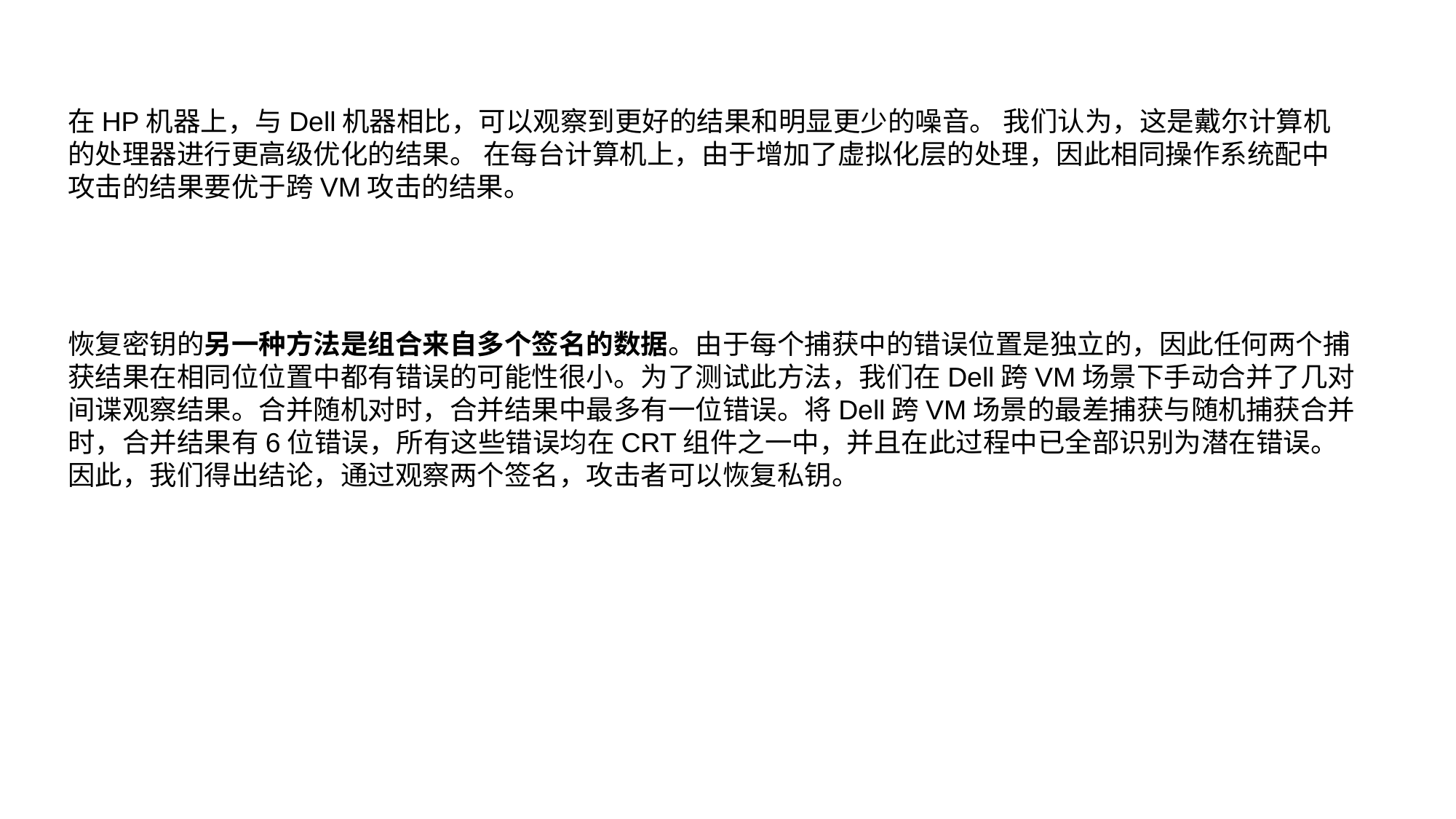

在HP机器上，与Dell机器相比，可以观察到更好的结果和明显更少的噪音。 我们认为，这是戴尔计算机的处理器进行更高级优化的结果。 在每台计算机上，由于增加了虚拟化层的处理，因此相同操作系统配中攻击的结果要优于跨VM攻击的结果。
恢复密钥的另一种方法是组合来自多个签名的数据。由于每个捕获中的错误位置是独立的，因此任何两个捕获结果在相同位位置中都有错误的可能性很小。为了测试此方法，我们在Dell跨VM场景下手动合并了几对间谍观察结果。合并随机对时，合并结果中最多有一位错误。将Dell跨VM场景的最差捕获与随机捕获合并时，合并结果有6位错误，所有这些错误均在CRT组件之一中，并且在此过程中已全部识别为潜在错误。因此，我们得出结论，通过观察两个签名，攻击者可以恢复私钥。